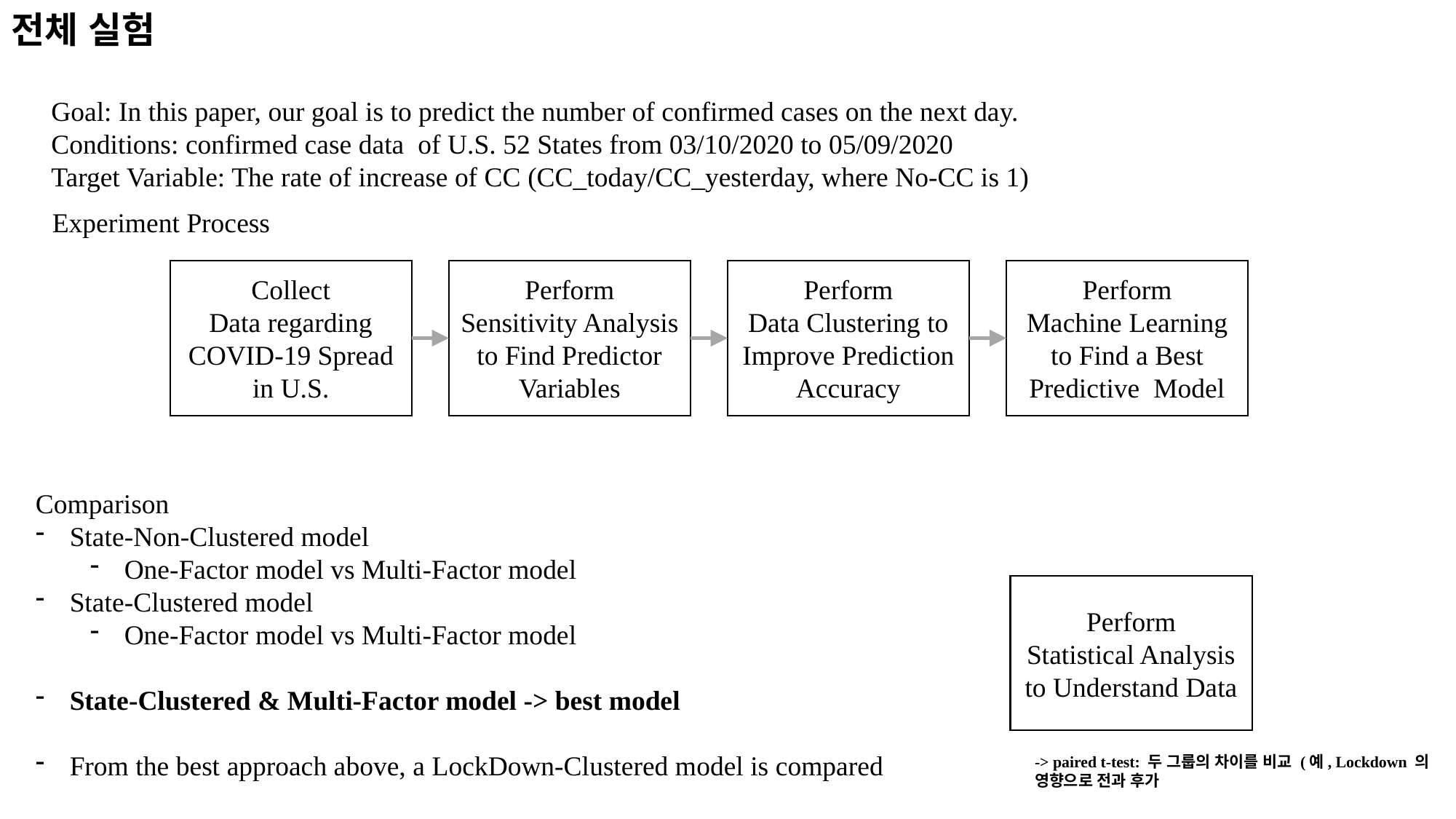

# 전체 실험
Goal: In this paper, our goal is to predict the number of confirmed cases on the next day.
Conditions: confirmed case data  of U.S. 52 States from 03/10/2020 to 05/09/2020
Target Variable: The rate of increase of CC (CC_today/CC_yesterday, where No-CC is 1)
Experiment Process
Collect
Data regarding COVID-19 Spread in U.S.
Perform
Sensitivity Analysis to Find Predictor Variables
Perform
Data Clustering to Improve Prediction Accuracy
Perform
Machine Learning to Find a Best Predictive  Model
Comparison
State-Non-Clustered model
One-Factor model vs Multi-Factor model
State-Clustered model
One-Factor model vs Multi-Factor model

State-Clustered & Multi-Factor model -> best model

From the best approach above, a LockDown-Clustered model is compared
Perform
Statistical Analysis to Understand Data
-> paired t-test: 두 그룹의 차이를 비교 (예, Lockdown 의 영향으로 전과 후가